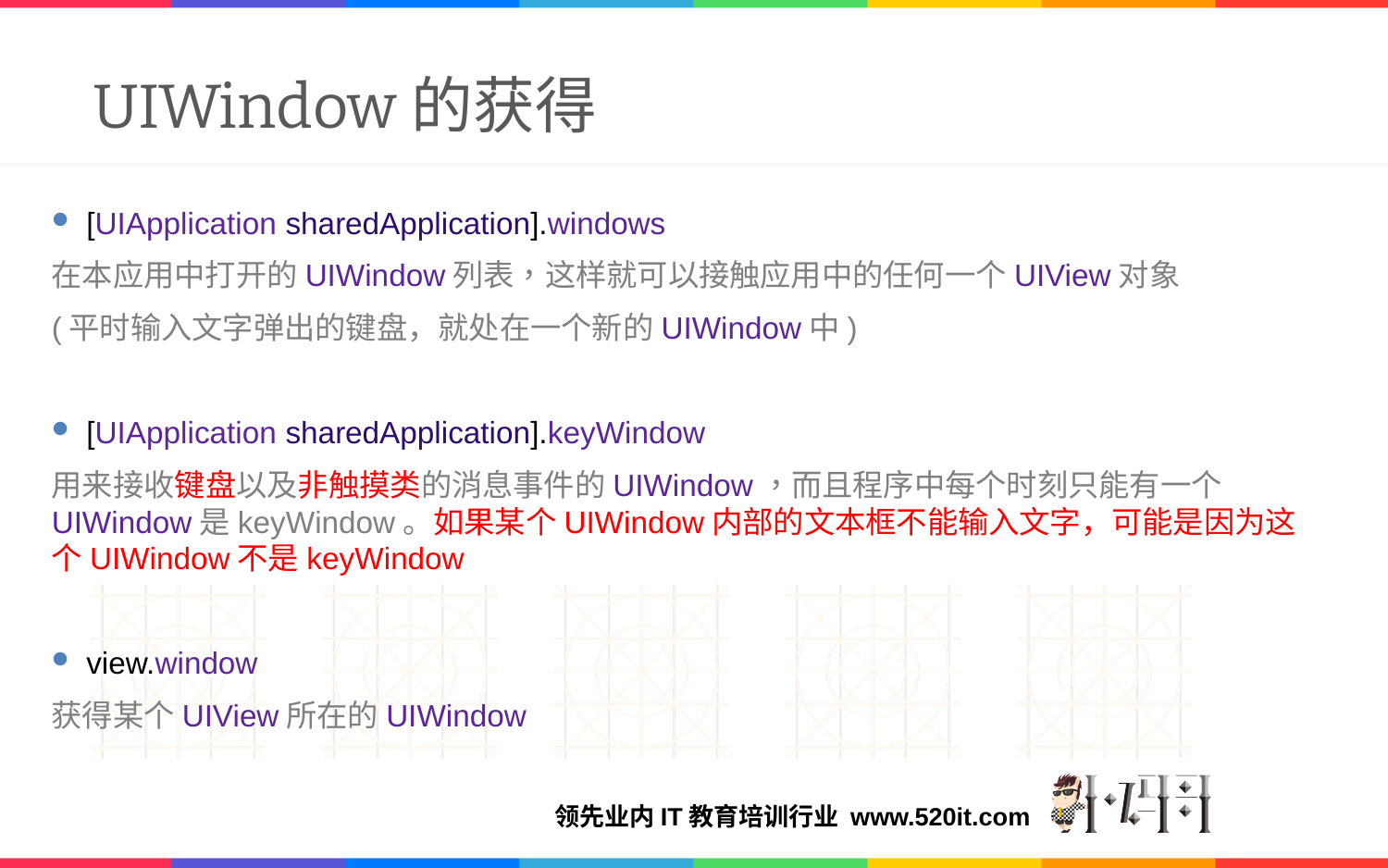

# UIWindow的获得
[UIApplication sharedApplication].windows
在本应用中打开的UIWindow列表，这样就可以接触应用中的任何一个UIView对象
(平时输入文字弹出的键盘，就处在一个新的UIWindow中)

[UIApplication sharedApplication].keyWindow
用来接收键盘以及非触摸类的消息事件的UIWindow，而且程序中每个时刻只能有一个UIWindow是keyWindow。如果某个UIWindow内部的文本框不能输入文字，可能是因为这个UIWindow不是keyWindow

view.window
获得某个UIView所在的UIWindow